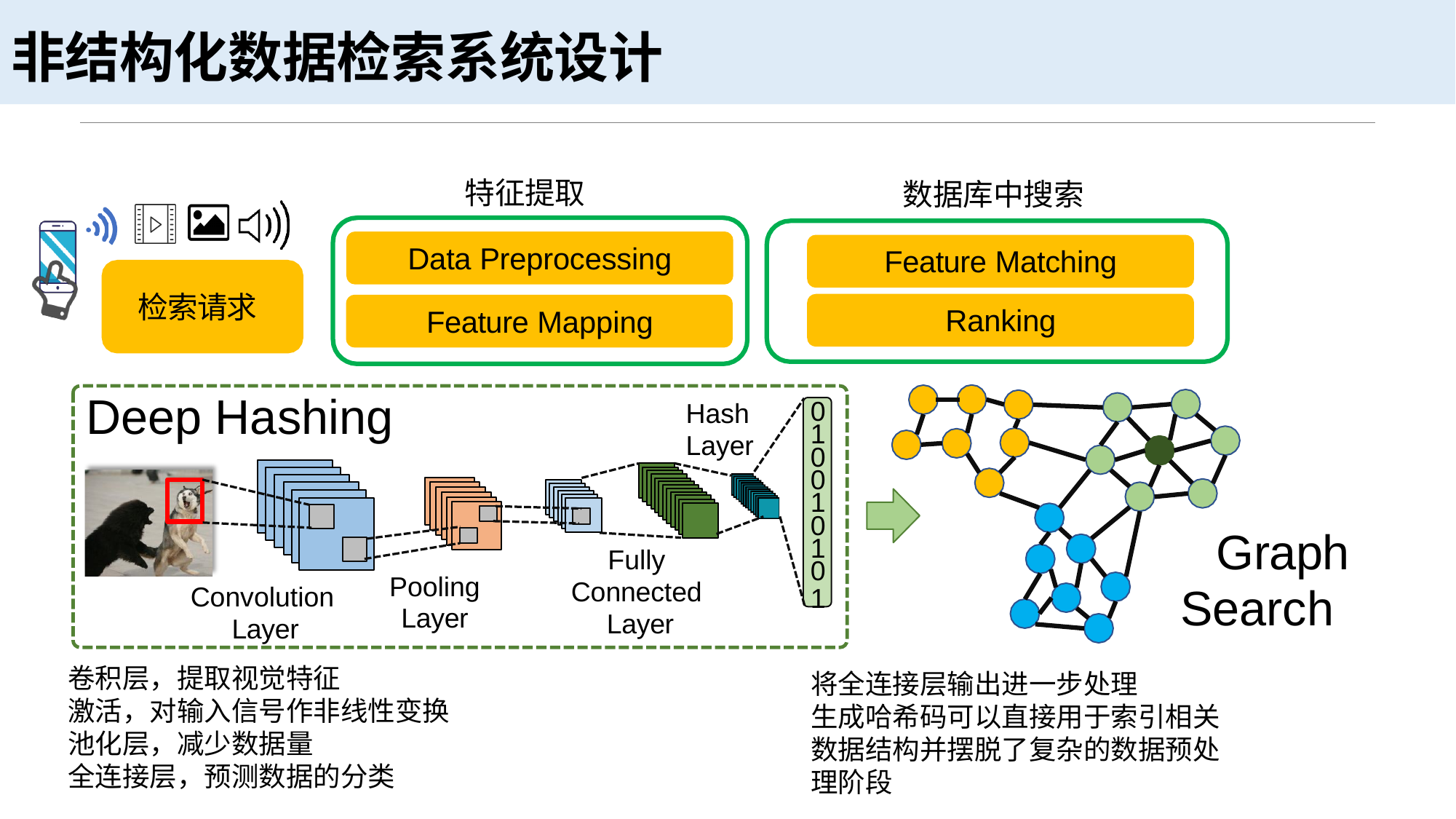

# 非结构化数据检索系统设计
特征提取
数据库中搜索

Data Preprocessing
Feature Mapping
Feature Matching
Ranking

检索请求

Deep Hashing

Hash
Layer

0
1
0
0
1
0
1
0
1

Graph  Search

Fully  Connected  Layer

Pooling  Layer

Convolution
Layer

卷积层，提取视觉特征
激活，对输入信号作非线性变换
池化层，减少数据量
全连接层，预测数据的分类
将全连接层输出进一步处理
生成哈希码可以直接用于索引相关数据结构并摆脱了复杂的数据预处理阶段